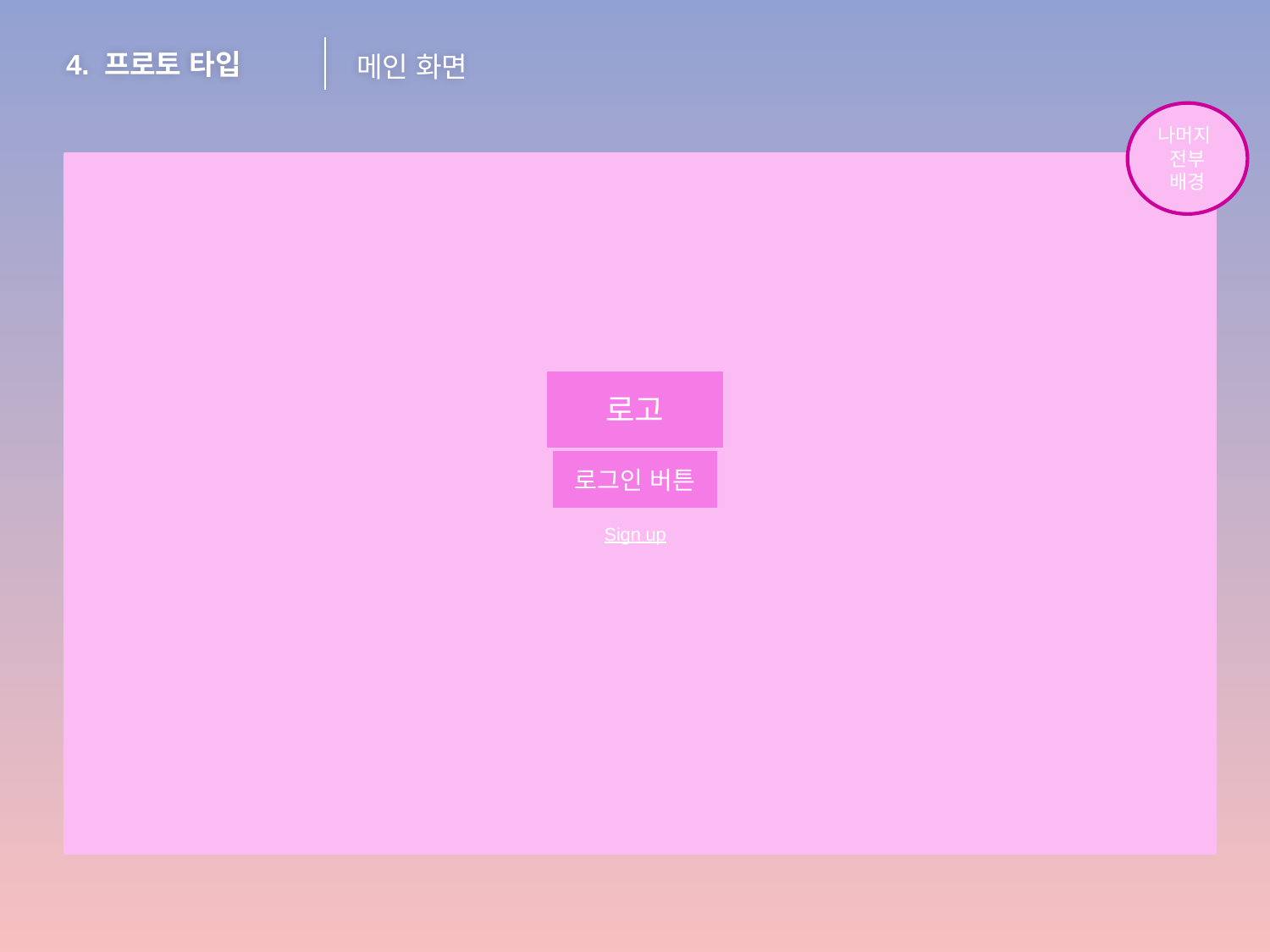

4. 프로토 타입
메인 화면
나머지
전부 배경

로고
로그인 버튼
Sign up